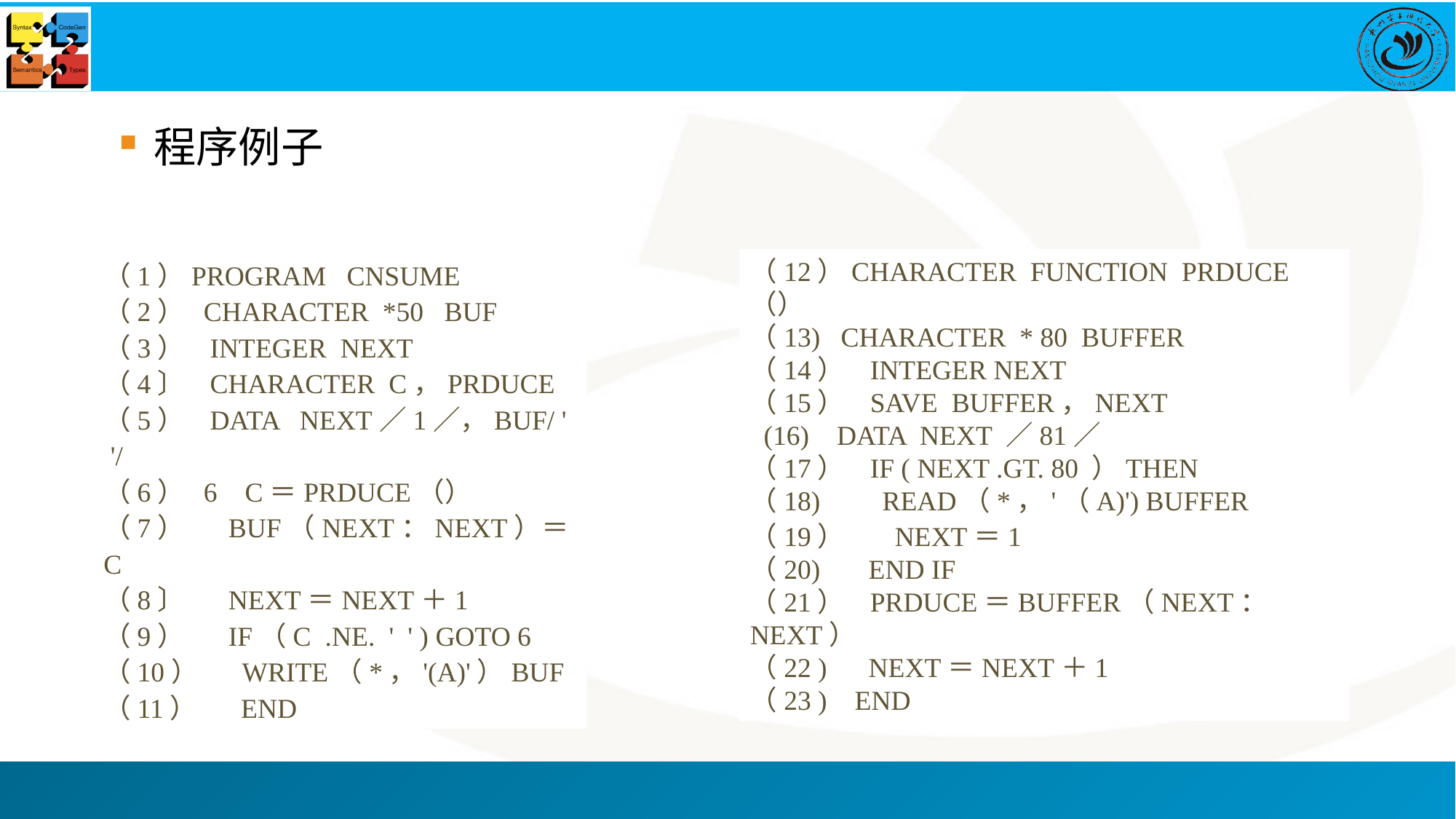

程序例子
（12）CHARACTER  FUNCTION  PRDUCE（）
（13)   CHARACTER  * 80  BUFFER
（14）   INTEGER NEXT
（15）   SAVE  BUFFER，NEXT
  (16)    DATA  NEXT ／81／
（17）   IF ( NEXT .GT. 80 ）THEN
（18)         READ（*，'（A)') BUFFER
（19）       NEXT＝1
（20)       END IF
（21）   PRDUCE＝BUFFER（NEXT：NEXT）
（22 )      NEXT＝NEXT＋1
（23 )    END
（1）PROGRAM   CNSUME
（2）  CHARACTER  *50   BUF
（3）   INTEGER  NEXT
（4〕   CHARACTER  C，PRDUCE
（5）   DATA   NEXT／1／，BUF/ '   '/
（6）  6    C＝PRDUCE（）
（7）      BUF（NEXT：NEXT）＝C
（8〕      NEXT＝NEXT＋1
（9）      IF（C  .NE.  '  ' ) GOTO 6
（10）      WRITE（*，'(A)'）BUF
（11）      END
25